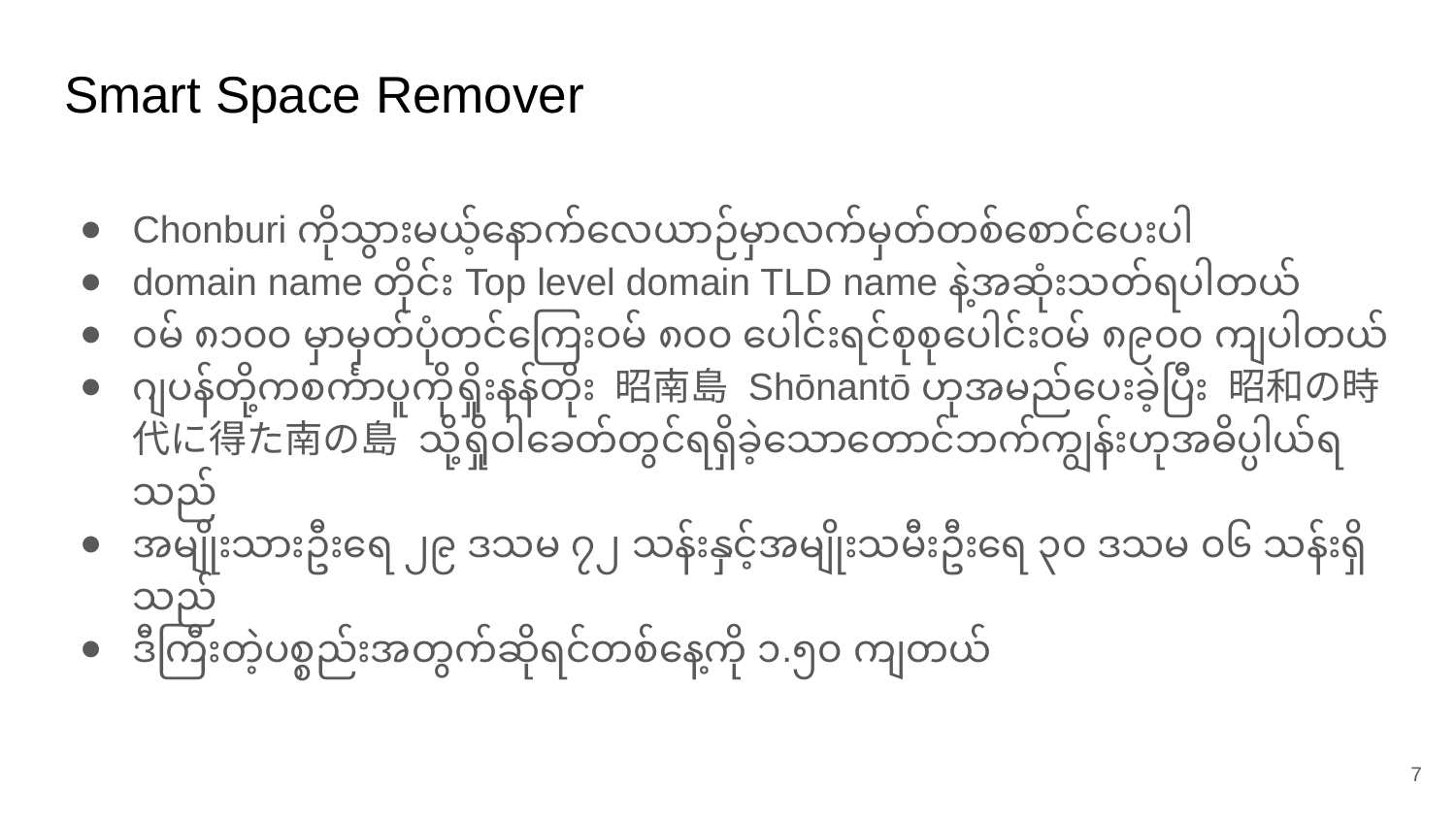

# Smart Space Remover
Chonburi ကိုသွားမယ့်နောက်လေယာဉ်မှာလက်မှတ်တစ်စောင်ပေးပါ
domain name တိုင်း Top level domain TLD name နဲ့အဆုံးသတ်ရပါတယ်
ဝမ် ၈၁၀၀ မှာမှတ်ပုံတင်ကြေးဝမ် ၈၀၀ ပေါင်းရင်စုစုပေါင်းဝမ် ၈၉၀၀ ကျပါတယ်
ဂျပန်တို့ကစင်္ကာပူကိုရှိုးနန်တိုး 昭南島 Shōnantō ဟုအမည်ပေးခဲ့ပြီး 昭和の時代に得た南の島 သို့ရှိုဝါခေတ်တွင်ရရှိခဲ့သောတောင်ဘက်ကျွန်းဟုအဓိပ္ပါယ်ရသည်
အမျိုးသားဦးရေ ၂၉ ဒသမ ၇၂ သန်းနှင့်အမျိုးသမီးဦးရေ ၃၀ ဒသမ ၀၆ သန်းရှိသည်
ဒီကြီးတဲ့ပစ္စည်းအတွက်ဆိုရင်တစ်နေ့ကို ၁.၅၀ ကျတယ်
7